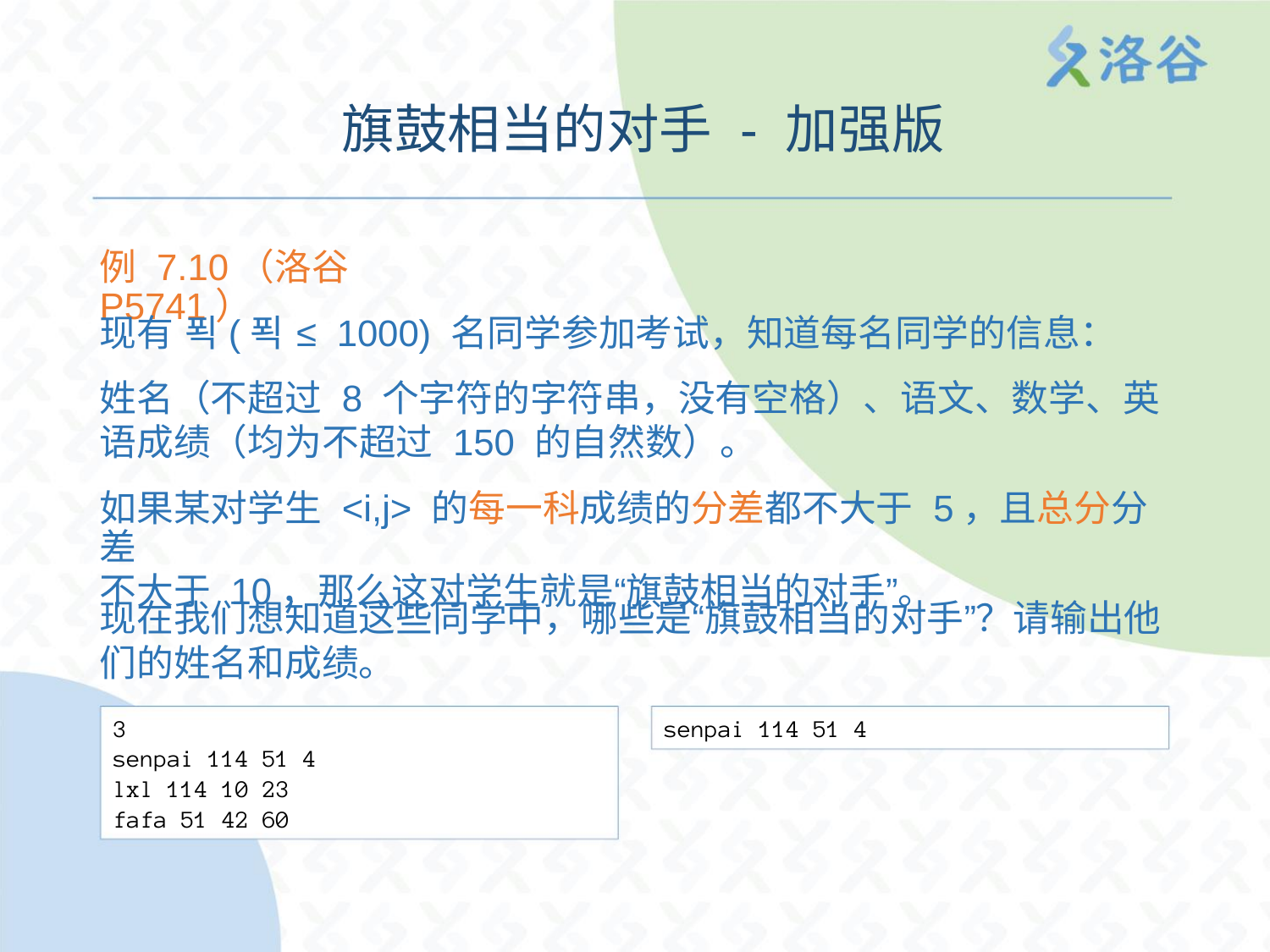

旗鼓相当的对手 - 加强版
例 7.10（洛谷 P5741）
现有 푁(푁 ≤ 1000) 名同学参加考试，知道每名同学的信息：
姓名（不超过 8 个字符的字符串，没有空格）、语文、数学、英
语成绩（均为不超过 150 的自然数）。
如果某对学生 <i,j> 的每一科成绩的分差都不大于 5，且总分分差
不大于 10，那么这对学生就是“旗鼓相当的对手”。
现在我们想知道这些同学中，哪些是“旗鼓相当的对手”？请输出他
们的姓名和成绩。
3
senpai 114 51 4
senpai 114 51 4
lxl 114 10 23
fafa 51 42 60